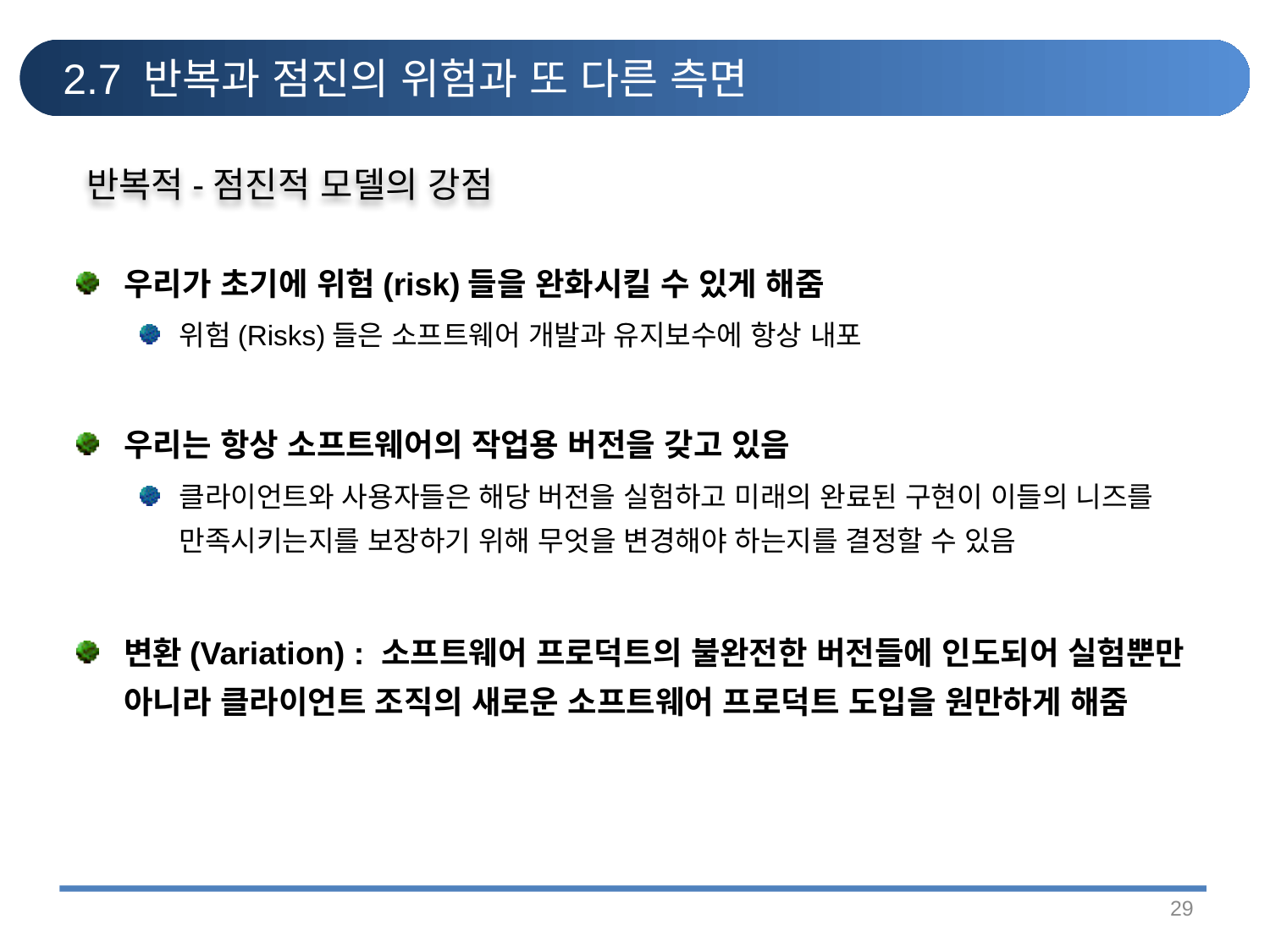

# 2.7 반복과 점진의 위험과 또 다른 측면
반복적-점진적 모델의 강점
우리가 초기에 위험(risk)들을 완화시킬 수 있게 해줌
위험(Risks)들은 소프트웨어 개발과 유지보수에 항상 내포

우리는 항상 소프트웨어의 작업용 버전을 갖고 있음
클라이언트와 사용자들은 해당 버전을 실험하고 미래의 완료된 구현이 이들의 니즈를 만족시키는지를 보장하기 위해 무엇을 변경해야 하는지를 결정할 수 있음

변환(Variation) : 소프트웨어 프로덕트의 불완전한 버전들에 인도되어 실험뿐만 아니라 클라이언트 조직의 새로운 소프트웨어 프로덕트 도입을 원만하게 해줌

29